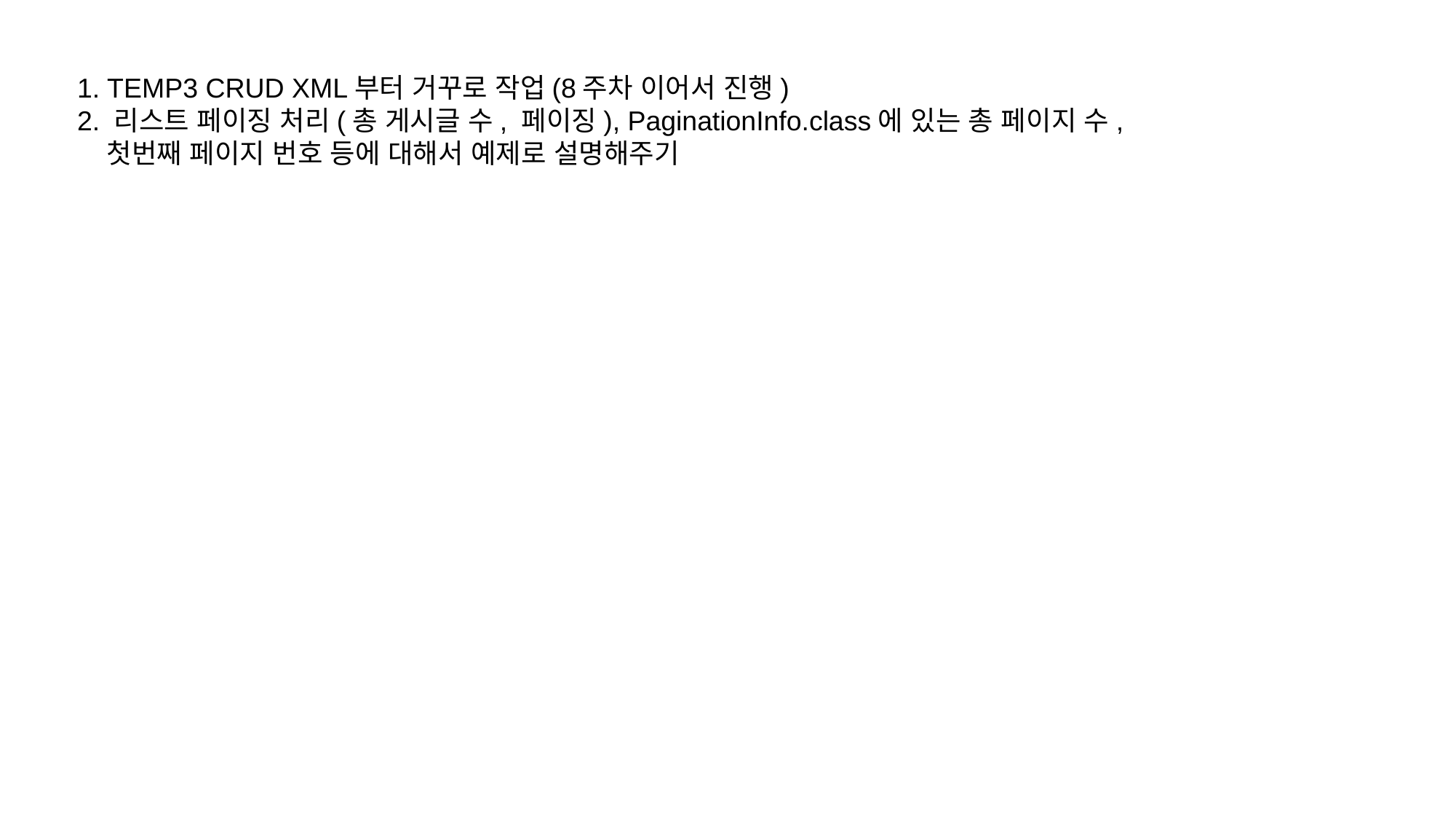

1. TEMP3 CRUD XML부터 거꾸로 작업(8주차 이어서 진행)
2. 리스트 페이징 처리(총 게시글 수, 페이징), PaginationInfo.class에 있는 총 페이지 수,
   첫번째 페이지 번호 등에 대해서 예제로 설명해주기